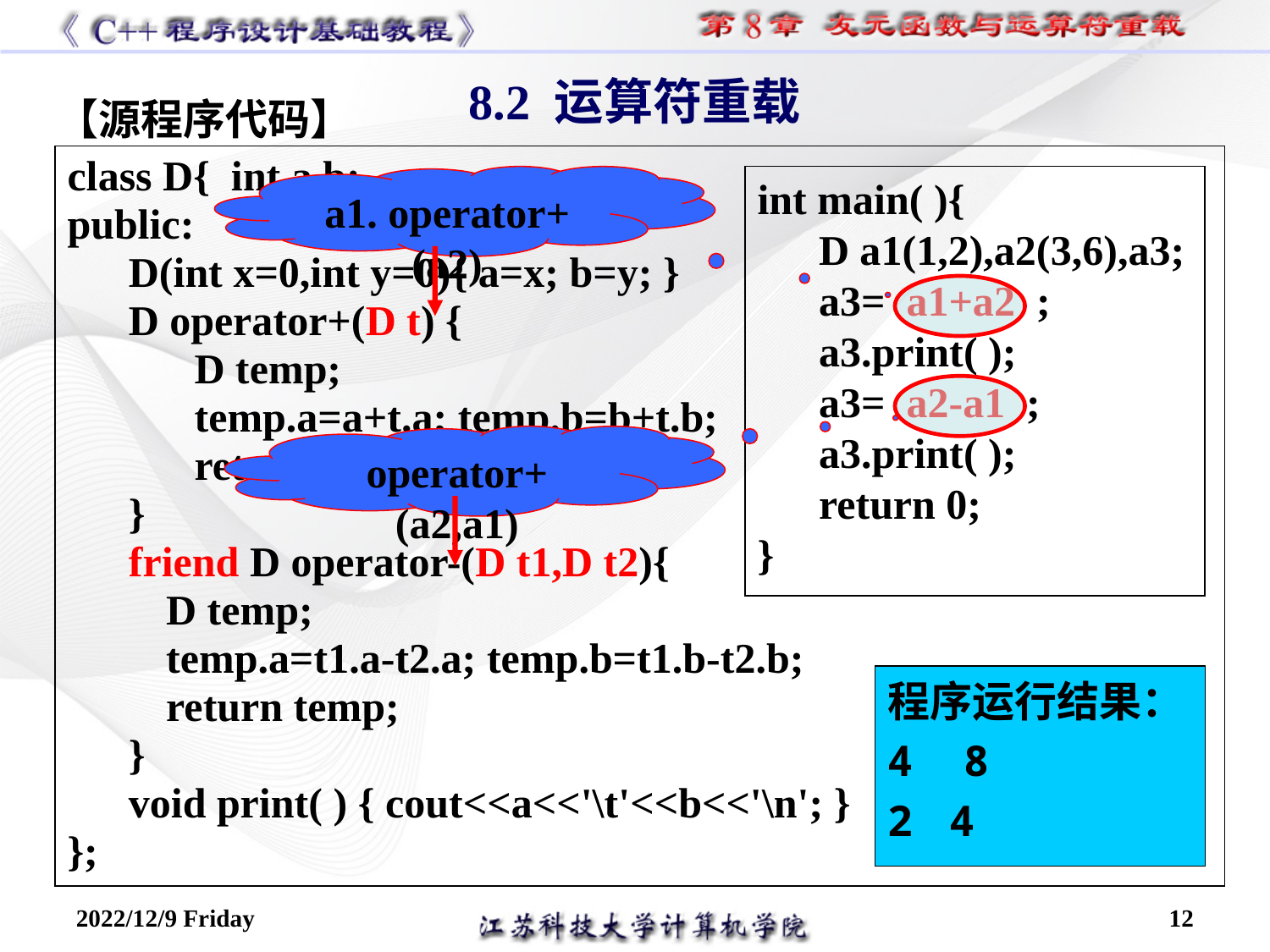

8.2 运算符重载
【源程序代码】
class D{  int a,b;
public:
D(int x=0,int y=0){ a=x; b=y; }
D operator+(D t) {
D temp;
temp.a=a+t.a; temp.b=b+t.b;
return temp;
}
friend D operator-(D t1,D t2){
	D temp;
	temp.a=t1.a-t2.a; temp.b=t1.b-t2.b;
	return temp;
}
void print( ) { cout<<a<<'\t'<<b<<'\n'; }
};
a1. operator+(a2)

int main( ){
D a1(1,2),a2(3,6),a3;
a3=  a1+a2  ;
a3.print( );
a3=  a2-a1  ;
a3.print( );
return 0;
}

operator+(a2,a1)

程序运行结果：
4  8
2	 4